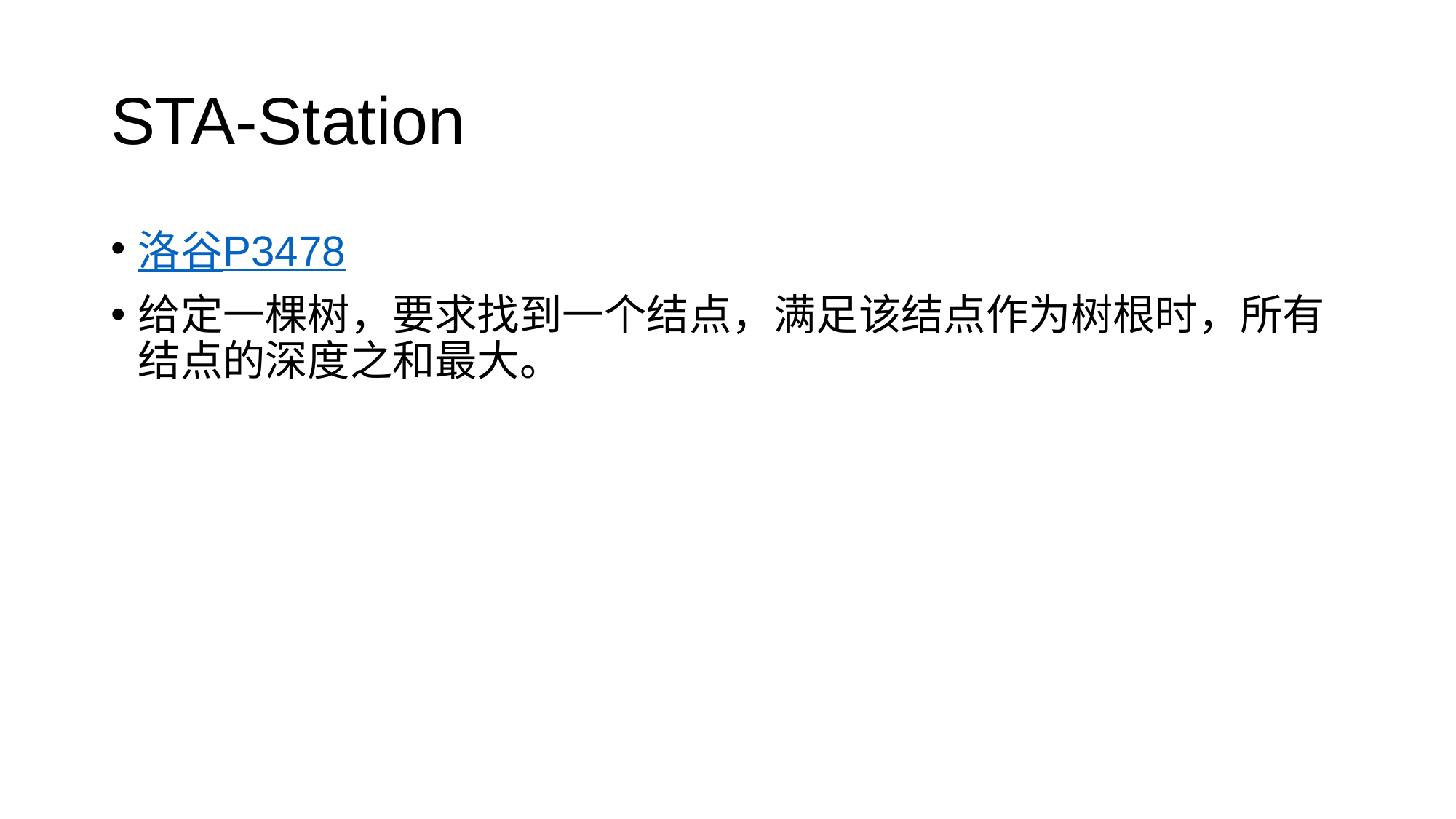

# STA-Station
洛谷P3478
给定一棵树，要求找到一个结点，满足该结点作为树根时，所有结点的深度之和最大。